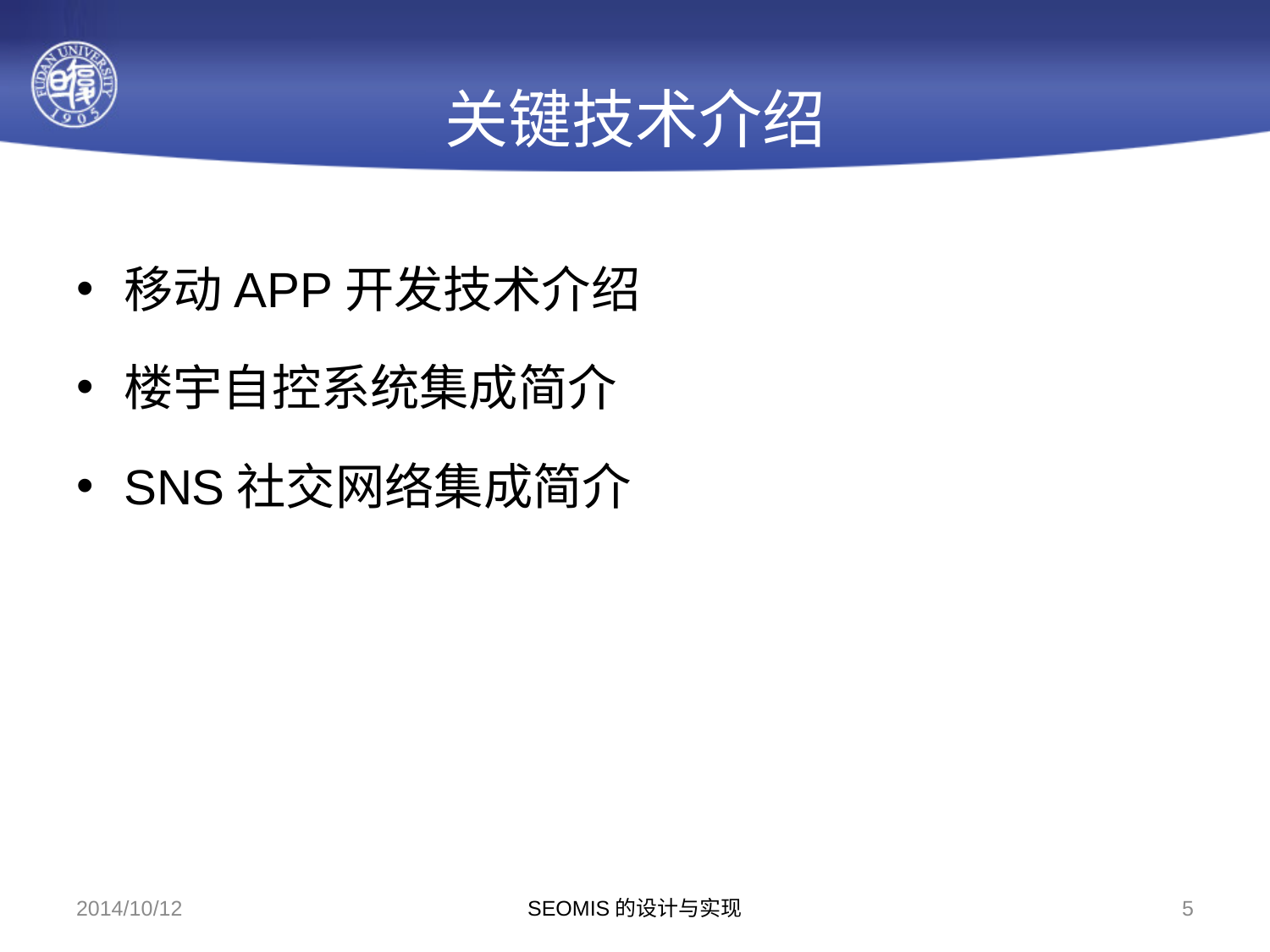

# 关键技术介绍
移动APP开发技术介绍
楼宇自控系统集成简介
SNS社交网络集成简介
2014/10/12
SEOMIS的设计与实现
5